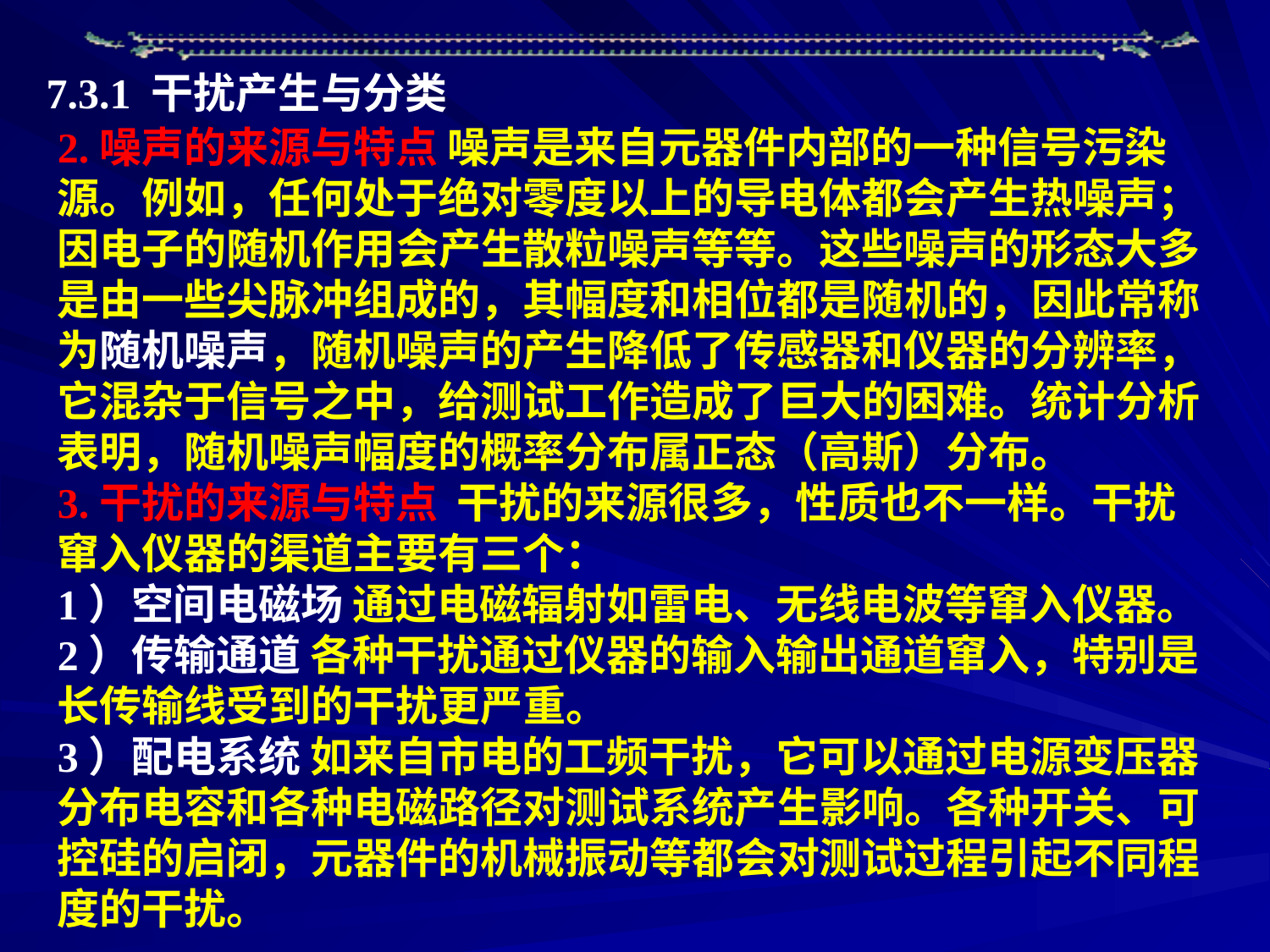

7.3.1 干扰产生与分类
2.噪声的来源与特点 噪声是来自元器件内部的一种信号污染源。例如，任何处于绝对零度以上的导电体都会产生热噪声；因电子的随机作用会产生散粒噪声等等。这些噪声的形态大多是由一些尖脉冲组成的，其幅度和相位都是随机的，因此常称为随机噪声，随机噪声的产生降低了传感器和仪器的分辨率，它混杂于信号之中，给测试工作造成了巨大的困难。统计分析表明，随机噪声幅度的概率分布属正态（高斯）分布。
3.干扰的来源与特点  干扰的来源很多，性质也不一样。干扰窜入仪器的渠道主要有三个：
1）空间电磁场 通过电磁辐射如雷电、无线电波等窜入仪器。
2）传输通道 各种干扰通过仪器的输入输出通道窜入，特别是长传输线受到的干扰更严重。
3）配电系统 如来自市电的工频干扰，它可以通过电源变压器分布电容和各种电磁路径对测试系统产生影响。各种开关、可控硅的启闭，元器件的机械振动等都会对测试过程引起不同程度的干扰。